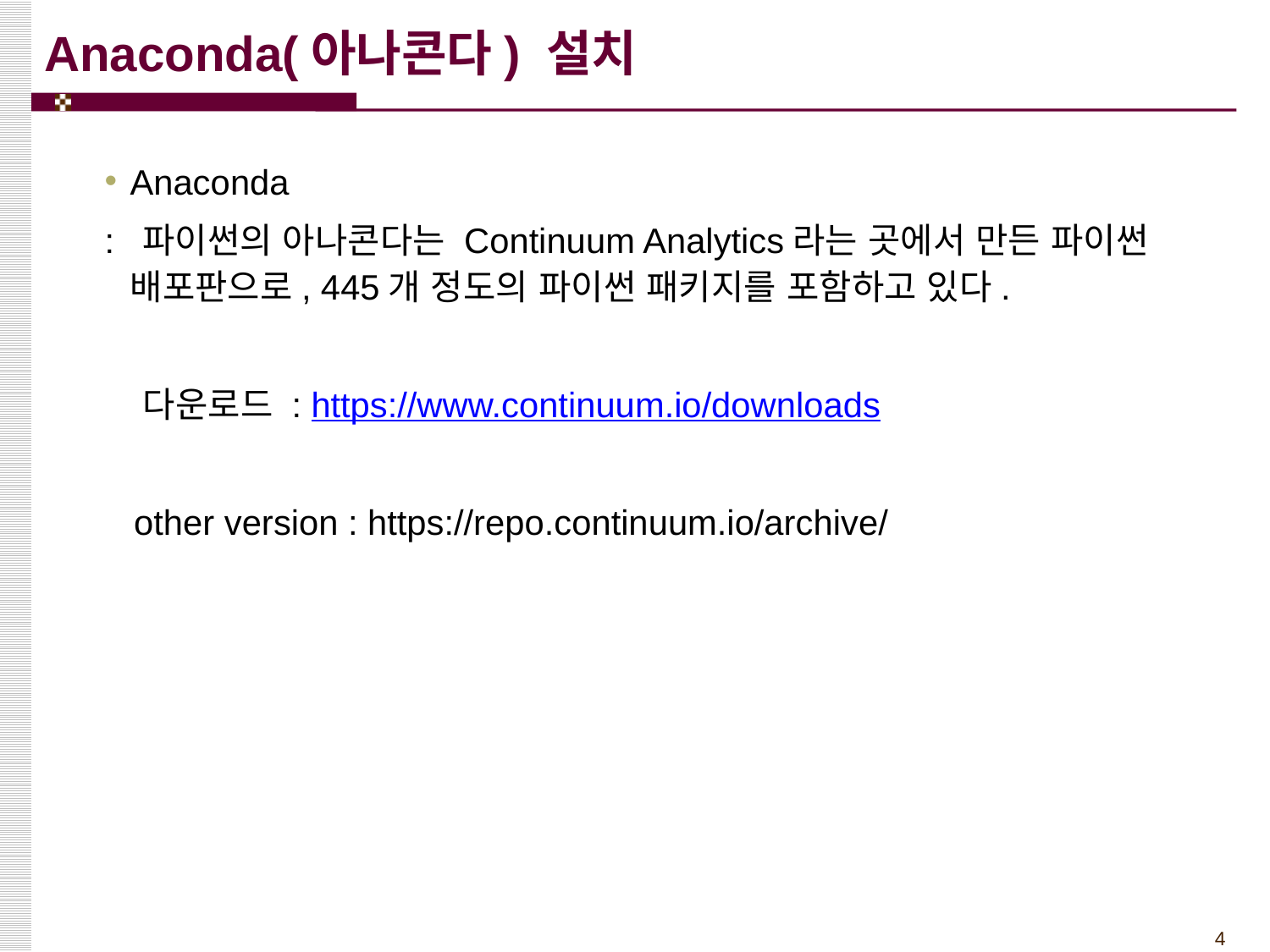

# Anaconda(아나콘다) 설치
Anaconda
:  파이썬의 아나콘다는 Continuum Analytics라는 곳에서 만든 파이썬 배포판으로, 445개 정도의 파이썬 패키지를 포함하고 있다.

   다운로드 : https://www.continuum.io/downloads

   other version : https://repo.continuum.io/archive/